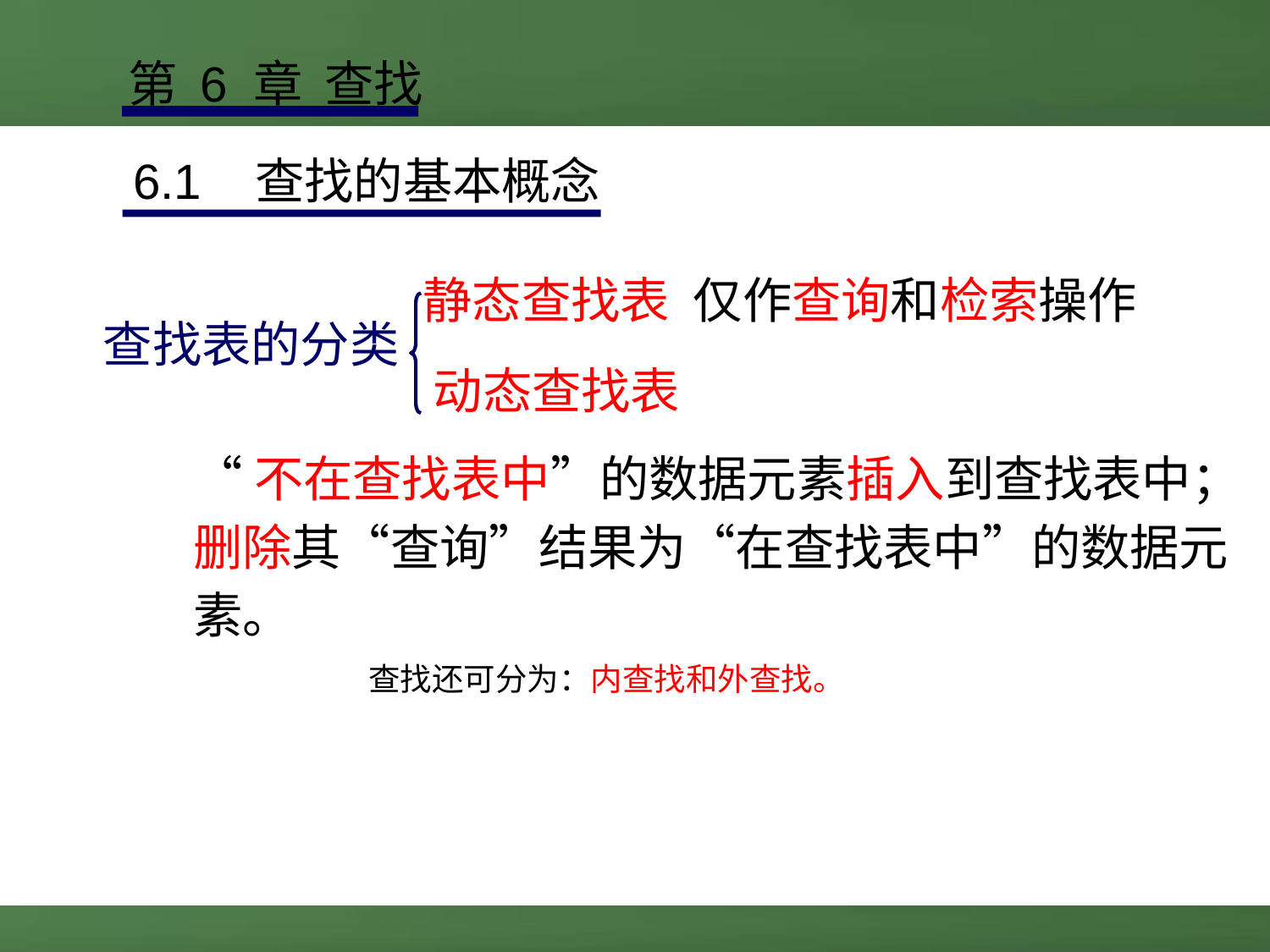

第 6 章  查找

6.1   查找的基本概念

静态查找表
仅作查询和检索操作
查找表的分类

动态查找表
“不在查找表中”的数据元素插入到查找表中；
删除其“查询”结果为“在查找表中”的数据元素。
查找还可分为：内查找和外查找。